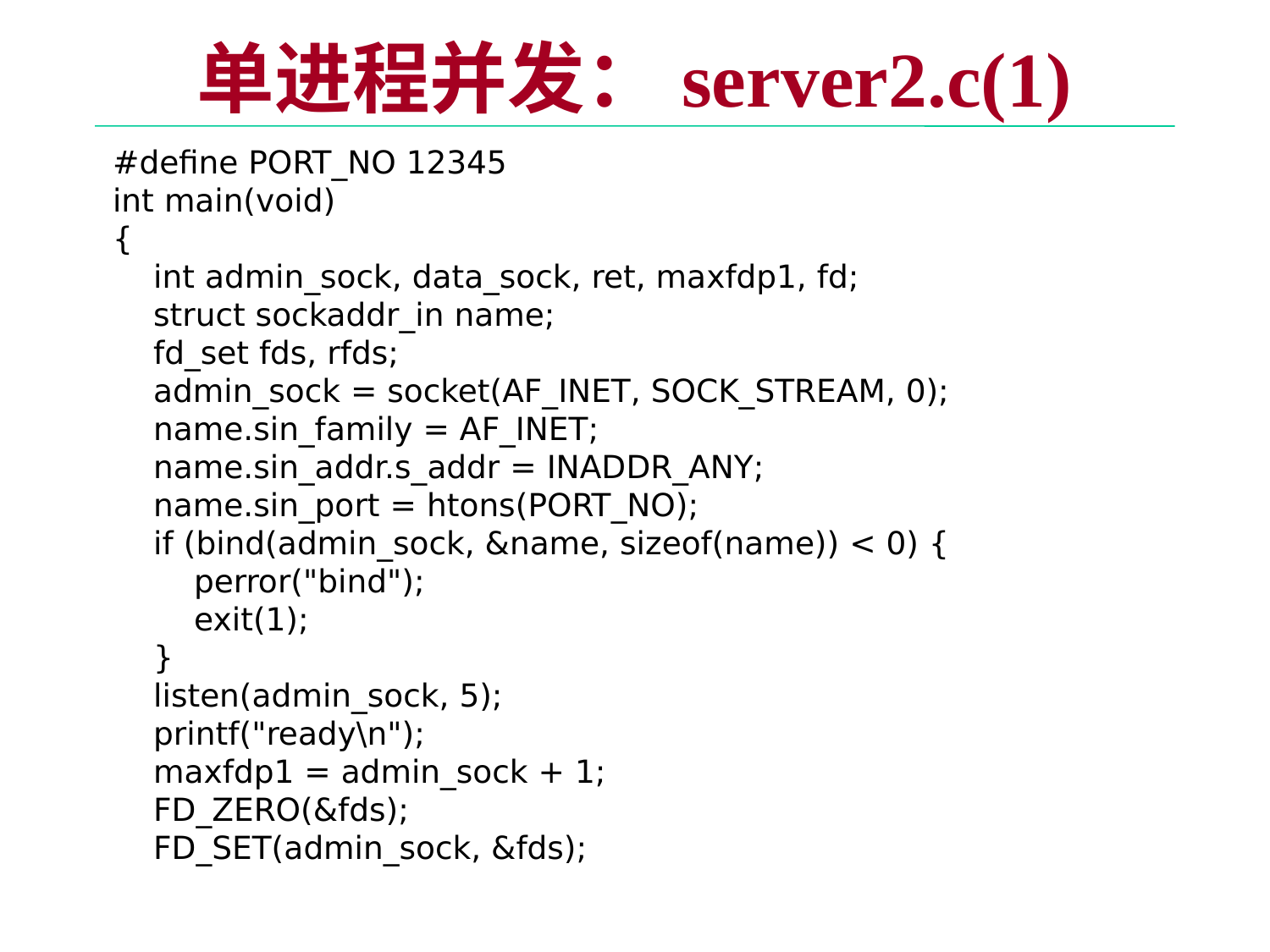

# 单进程并发：server2.c(1)
#define PORT_NO 12345
int main(void)
{
    int admin_sock, data_sock, ret, maxfdp1, fd;
    struct sockaddr_in name;
    fd_set fds, rfds;
    admin_sock = socket(AF_INET, SOCK_STREAM, 0);
    name.sin_family = AF_INET;
    name.sin_addr.s_addr = INADDR_ANY;
    name.sin_port = htons(PORT_NO);
    if (bind(admin_sock, &name, sizeof(name)) < 0) {
        perror("bind");
        exit(1);
    }
    listen(admin_sock, 5);
    printf("ready\n");
    maxfdp1 = admin_sock + 1;
    FD_ZERO(&fds);
    FD_SET(admin_sock, &fds);